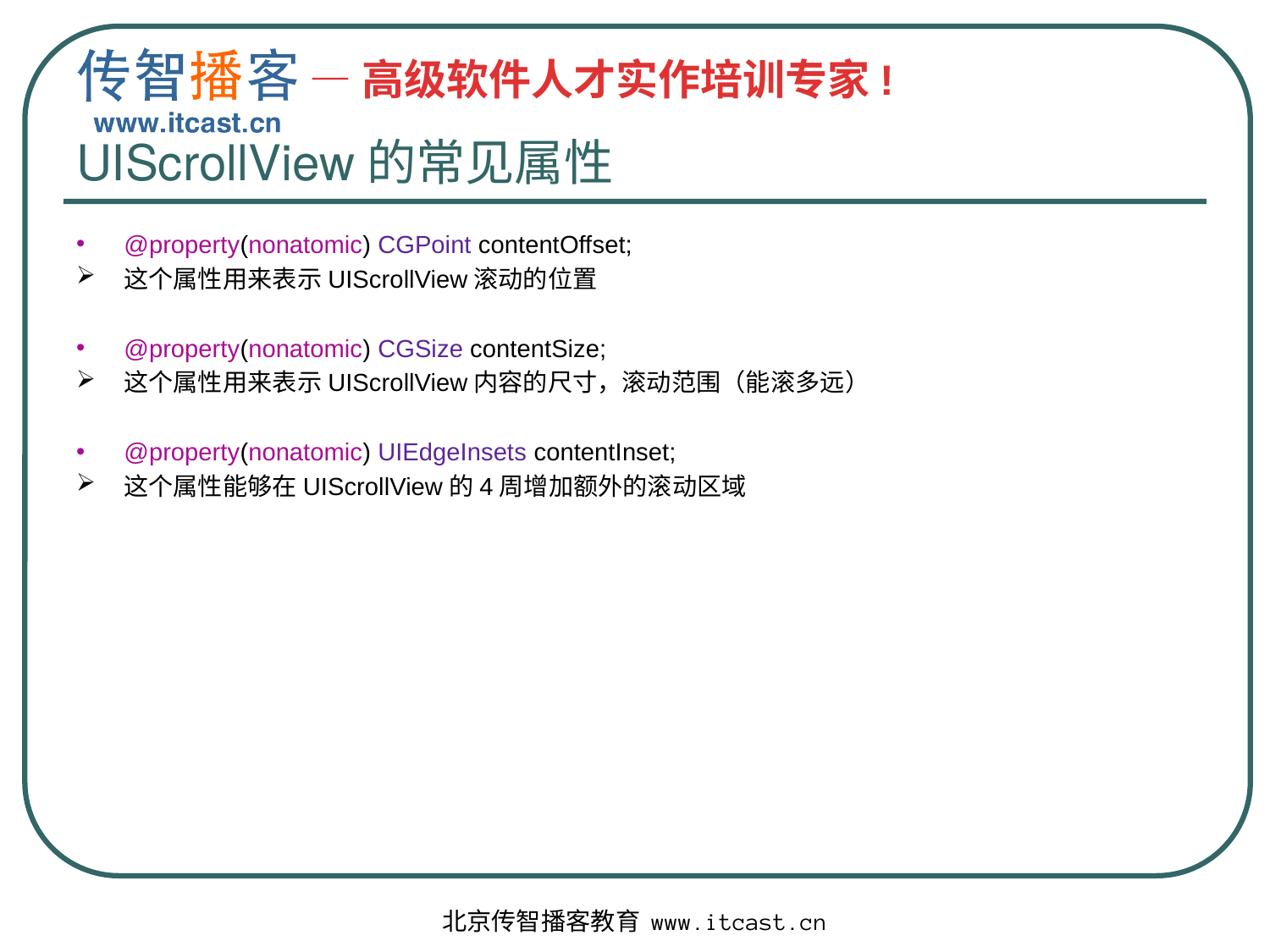

# UIScrollView的常见属性
@property(nonatomic) CGPoint contentOffset;
这个属性用来表示UIScrollView滚动的位置

@property(nonatomic) CGSize contentSize;
这个属性用来表示UIScrollView内容的尺寸，滚动范围（能滚多远）

@property(nonatomic) UIEdgeInsets contentInset;
这个属性能够在UIScrollView的4周增加额外的滚动区域